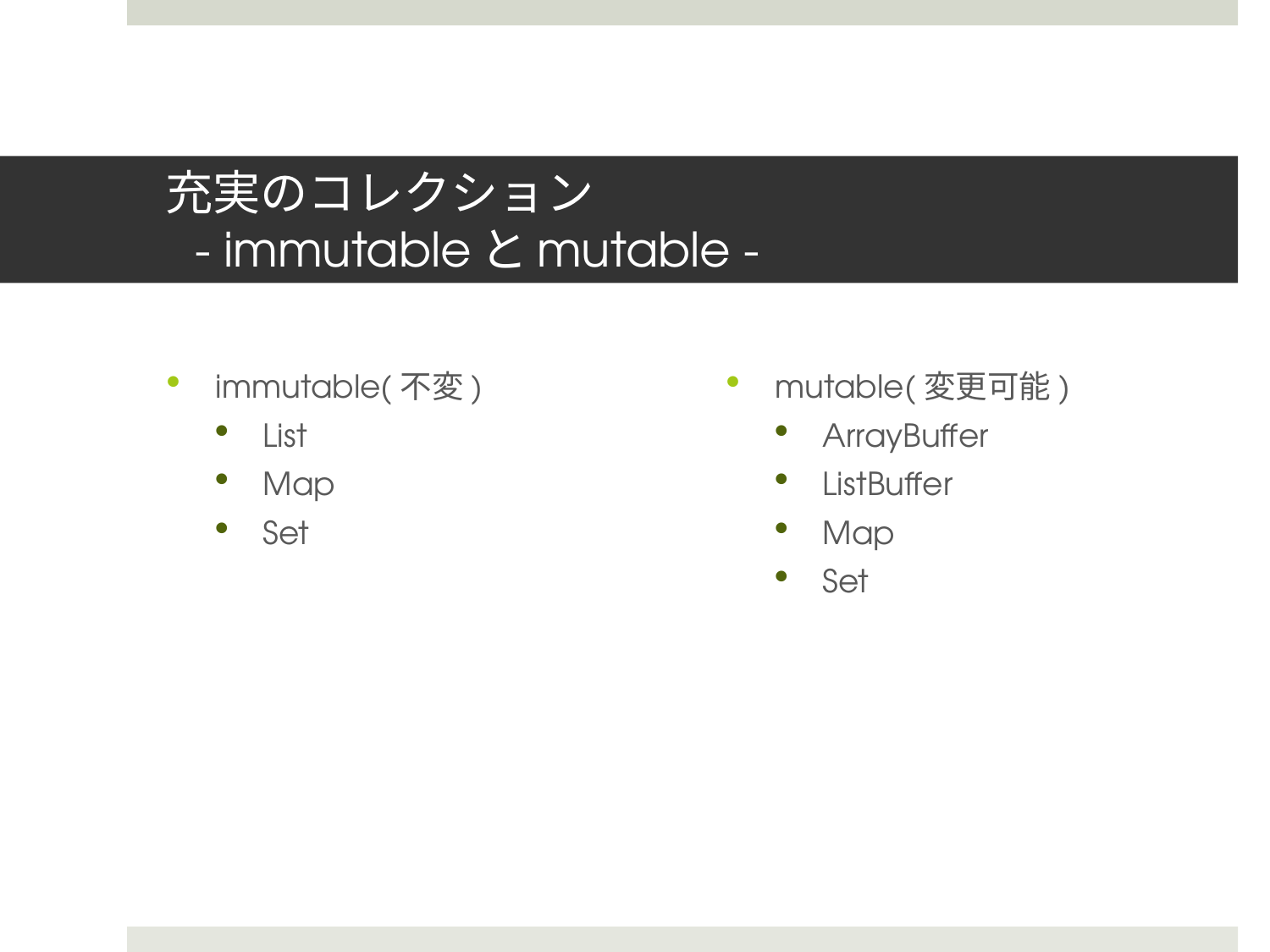

# 充実のコレクション - immutableとmutable -
immutable(不変)
List
Map
Set

mutable(変更可能)
ArrayBuffer
ListBuffer
Map
Set